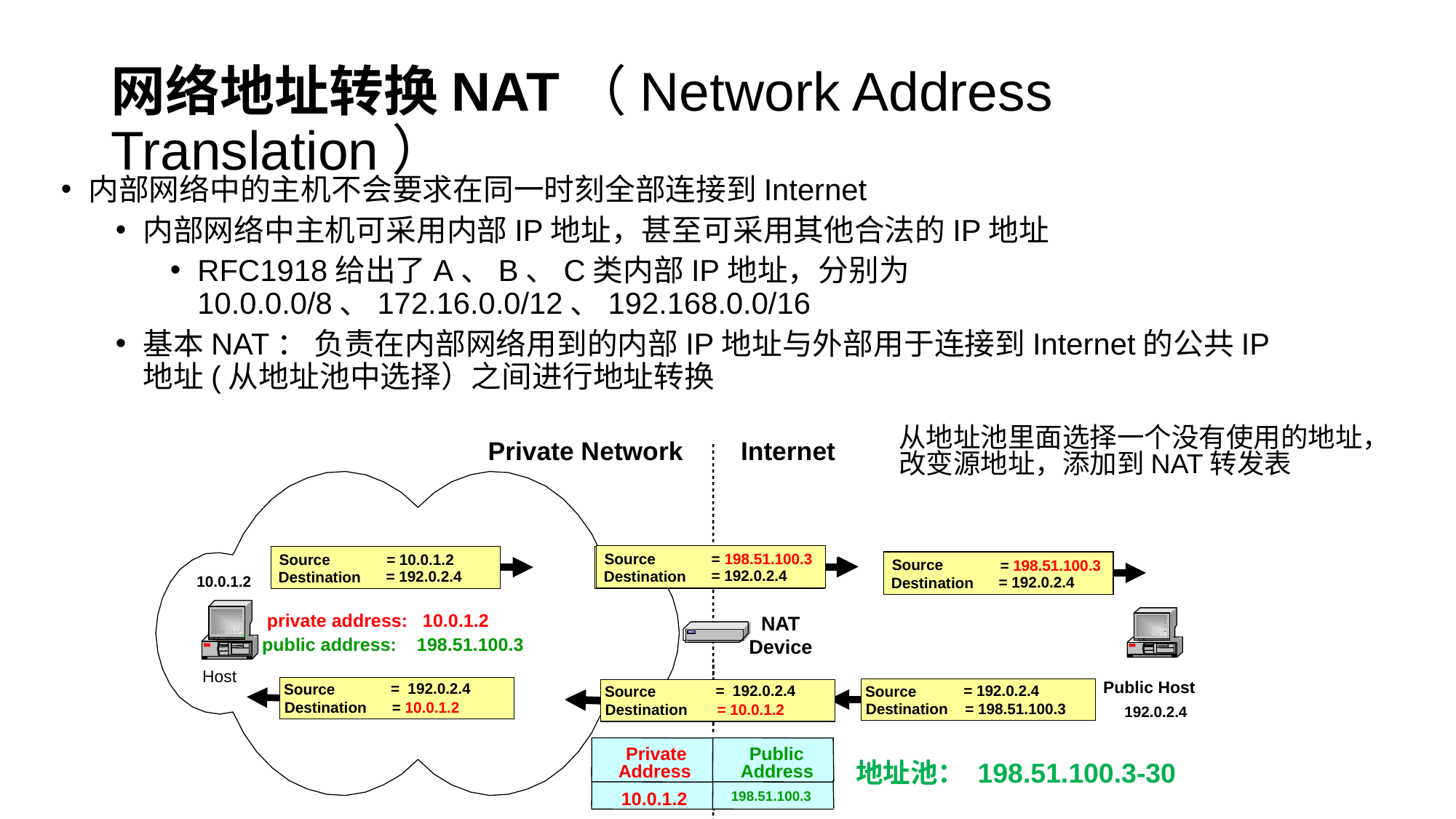

# 网络地址转换NAT（Network Address Translation）
内部网络中的主机不会要求在同一时刻全部连接到Internet
内部网络中主机可采用内部IP地址，甚至可采用其他合法的IP地址
RFC1918给出了A、B、C类内部IP地址，分别为10.0.0.0/8、172.16.0.0/12、192.168.0.0/16
基本NAT： 负责在内部网络用到的内部IP地址与外部用于连接到Internet的公共IP地址(从地址池中选择）之间进行地址转换

从地址池里面选择一个没有使用的地址，改变源地址，添加到NAT转发表
Private Network
Internet

Source
        = 198.51.100.3
= 192.0.2.4

Destination

Source
= 10.0.1.2
= 192.0.2.4

Destination

Source
= 10.0.1.2
= 192.0.2.4

Destination

Source
        = 198.51.100.3
= 192.0.2.4

Destination

10.0.1.2

private address:   10.0.1.2

NAT
Device

public address:    198.51.100.3

=  64.236.24.4
   =  192.0.2.4
Source
Source

Destination
Destination
= 128.59.16.21
= 10.0.1.2

=  64.236.24.4
= 192.0.2.4
Source
Source

Destination
Destination
= 128.59.16.21
= 198.51.100.3

Host
Public Host

  =  192.0.2.4
Source

Destination
= 10.0.1.2

= 192.0.2.4
Source
Destination
= 198.51.100.3

192.0.2.4

Private
Public

Address
Address

10.0.1.2
198.51.100.3

地址池： 198.51.100.3-30